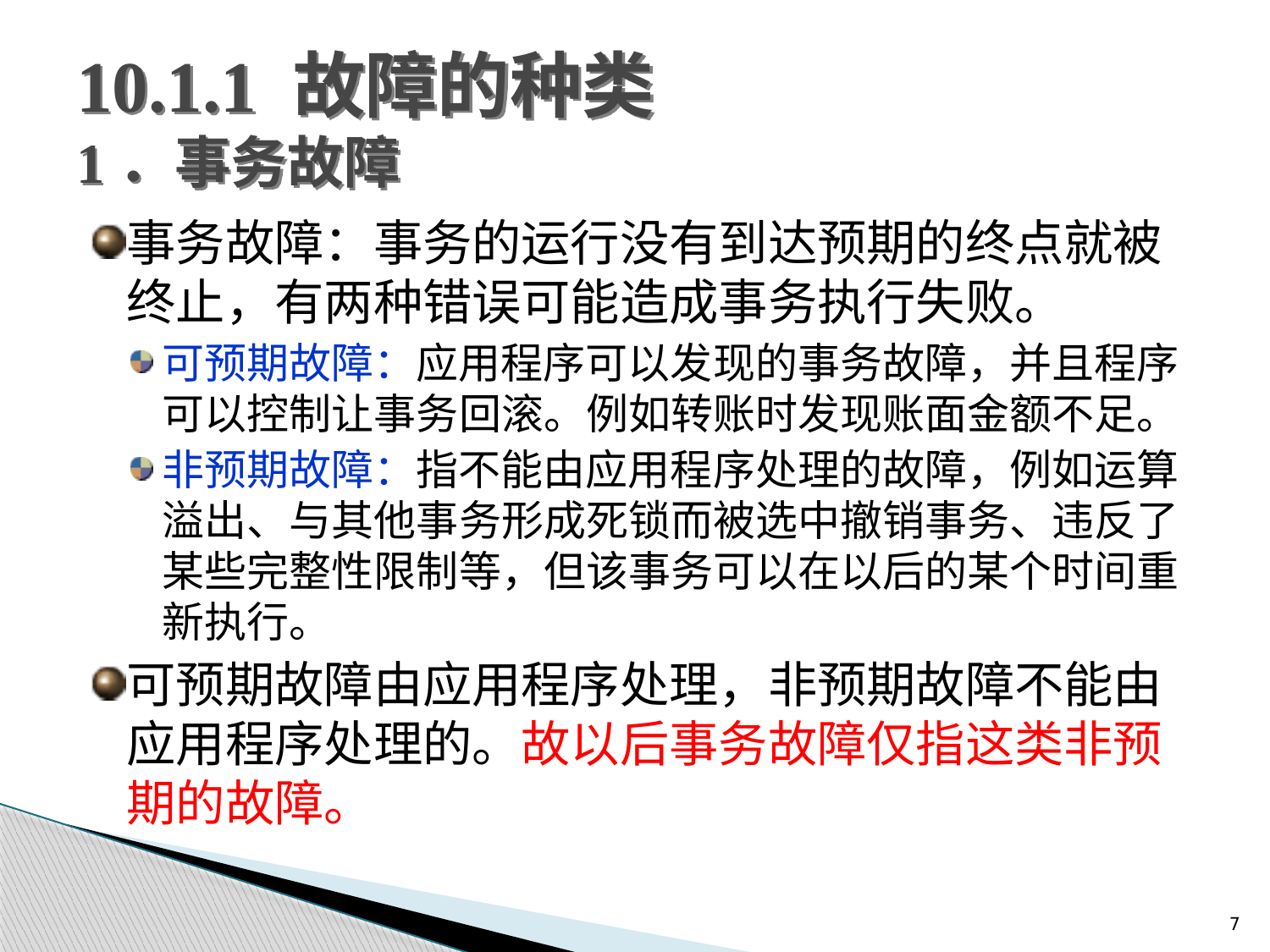

# 10.1.1 故障的种类 1．事务故障
事务故障：事务的运行没有到达预期的终点就被终止，有两种错误可能造成事务执行失败。
可预期故障：应用程序可以发现的事务故障，并且程序可以控制让事务回滚。例如转账时发现账面金额不足。
非预期故障：指不能由应用程序处理的故障，例如运算溢出、与其他事务形成死锁而被选中撤销事务、违反了某些完整性限制等，但该事务可以在以后的某个时间重新执行。
可预期故障由应用程序处理，非预期故障不能由应用程序处理的。故以后事务故障仅指这类非预期的故障。
7